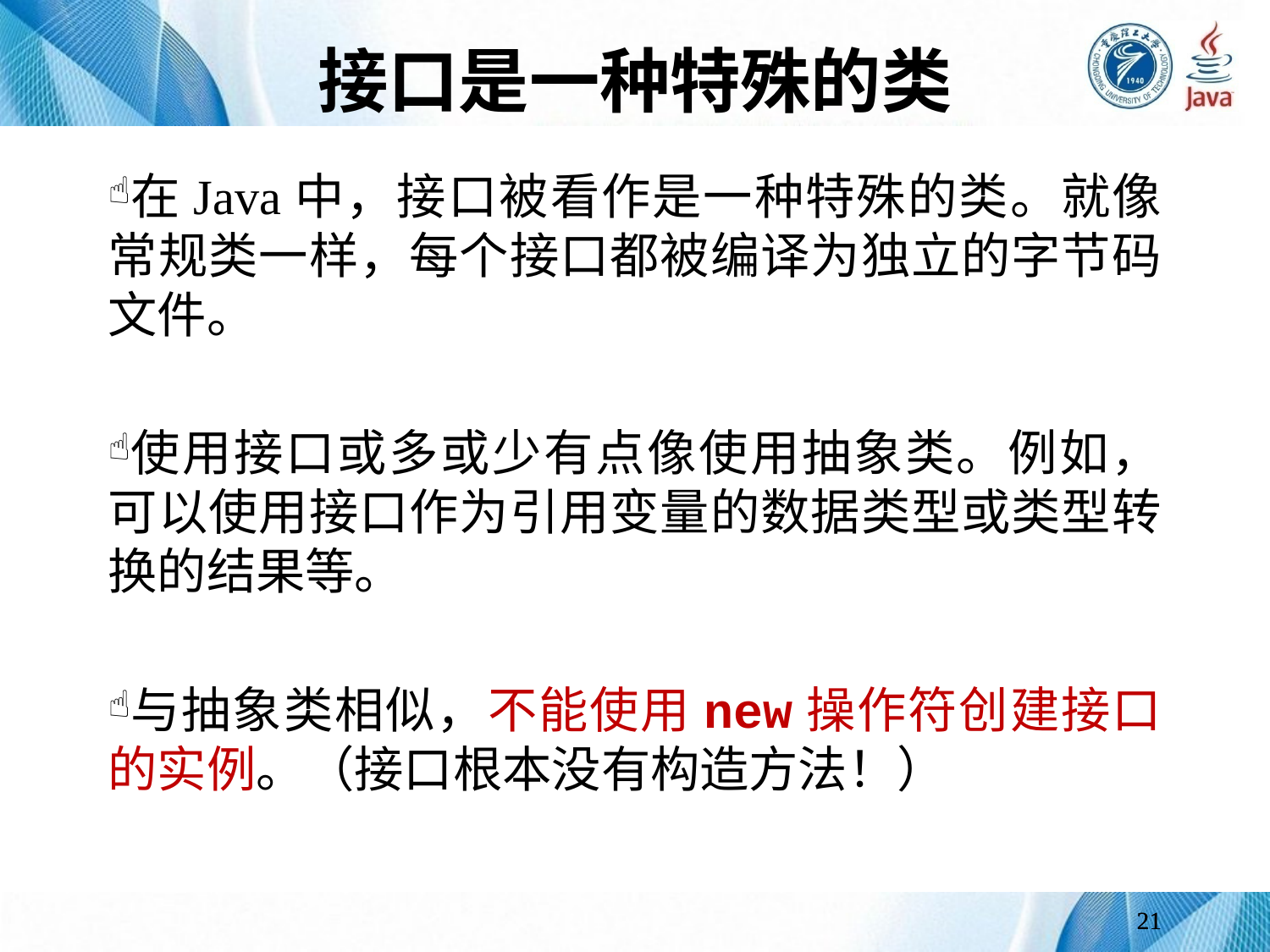

# 接口是一种特殊的类
在Java中，接口被看作是一种特殊的类。就像常规类一样，每个接口都被编译为独立的字节码文件。

使用接口或多或少有点像使用抽象类。例如，可以使用接口作为引用变量的数据类型或类型转换的结果等。

与抽象类相似，不能使用new操作符创建接口的实例。（接口根本没有构造方法！）
21
21